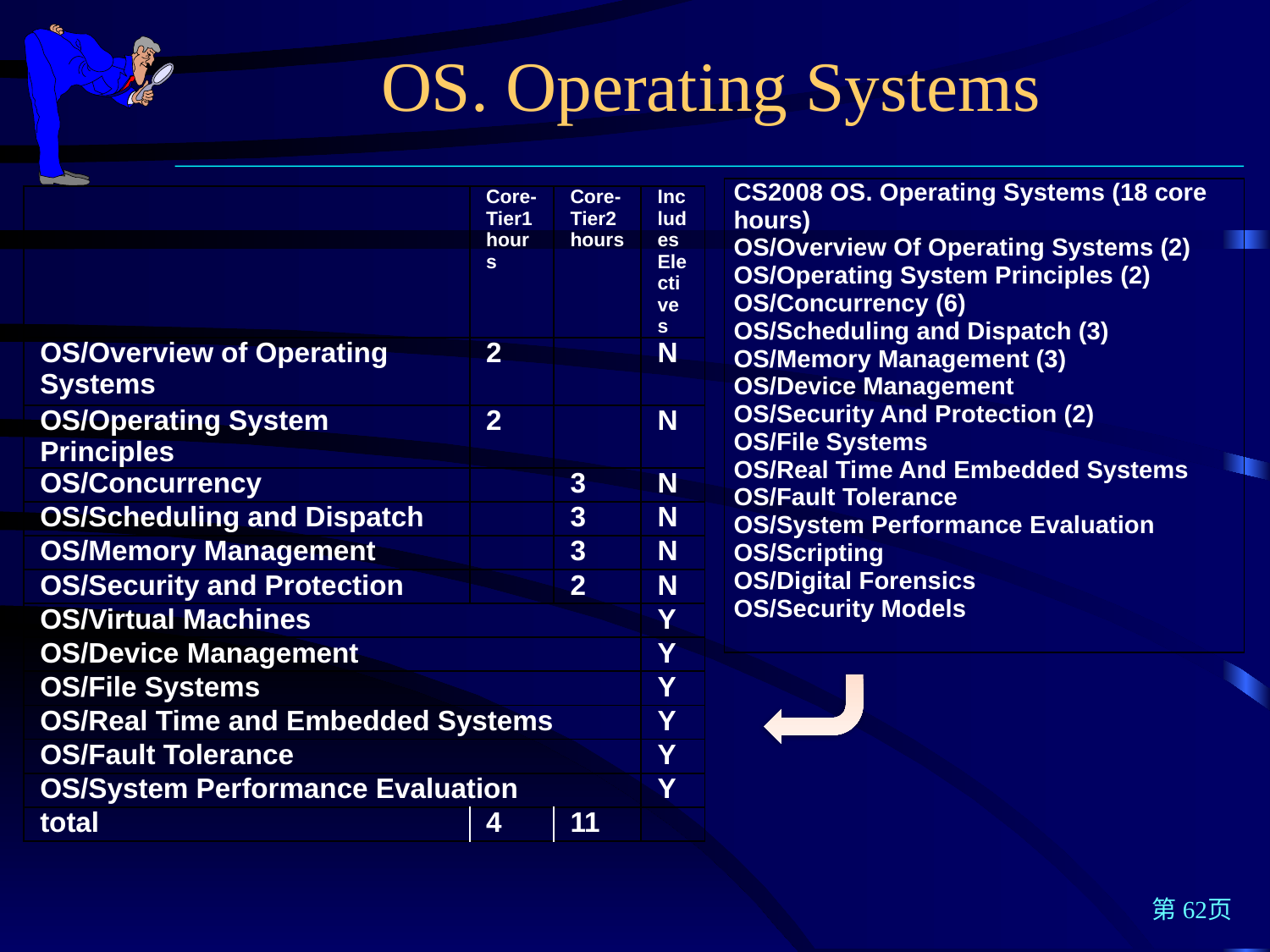

OS. Operating Systems
| CS2008 OS. Operating Systems (18 core hours) OS/Overview Of Operating Systems (2) OS/Operating System Principles (2) OS/Concurrency (6) OS/Scheduling and Dispatch (3) OS/Memory Management (3) OS/Device Management OS/Security And Protection (2) OS/File Systems OS/Real Time And Embedded Systems OS/Fault Tolerance OS/System Performance Evaluation OS/Scripting OS/Digital Forensics OS/Security Models |
| --- |
|  | Core-Tier1 hours | Core-Tier2 hours | Includes Electives |
| --- | --- | --- | --- |
| OS/Overview of Operating Systems | 2 |  | N |
| OS/Operating System Principles | 2 |  | N |
| OS/Concurrency |  | 3 | N |
| OS/Scheduling and Dispatch |  | 3 | N |
| OS/Memory Management |  | 3 | N |
| OS/Security and Protection |  | 2 | N |
| OS/Virtual Machines |  |  | Y |
| OS/Device Management |  |  | Y |
| OS/File Systems |  |  | Y |
| OS/Real Time and Embedded Systems |  |  | Y |
| OS/Fault Tolerance |  |  | Y |
| OS/System Performance Evaluation |  |  | Y |
| total | 4 | 11 |  |

第62页